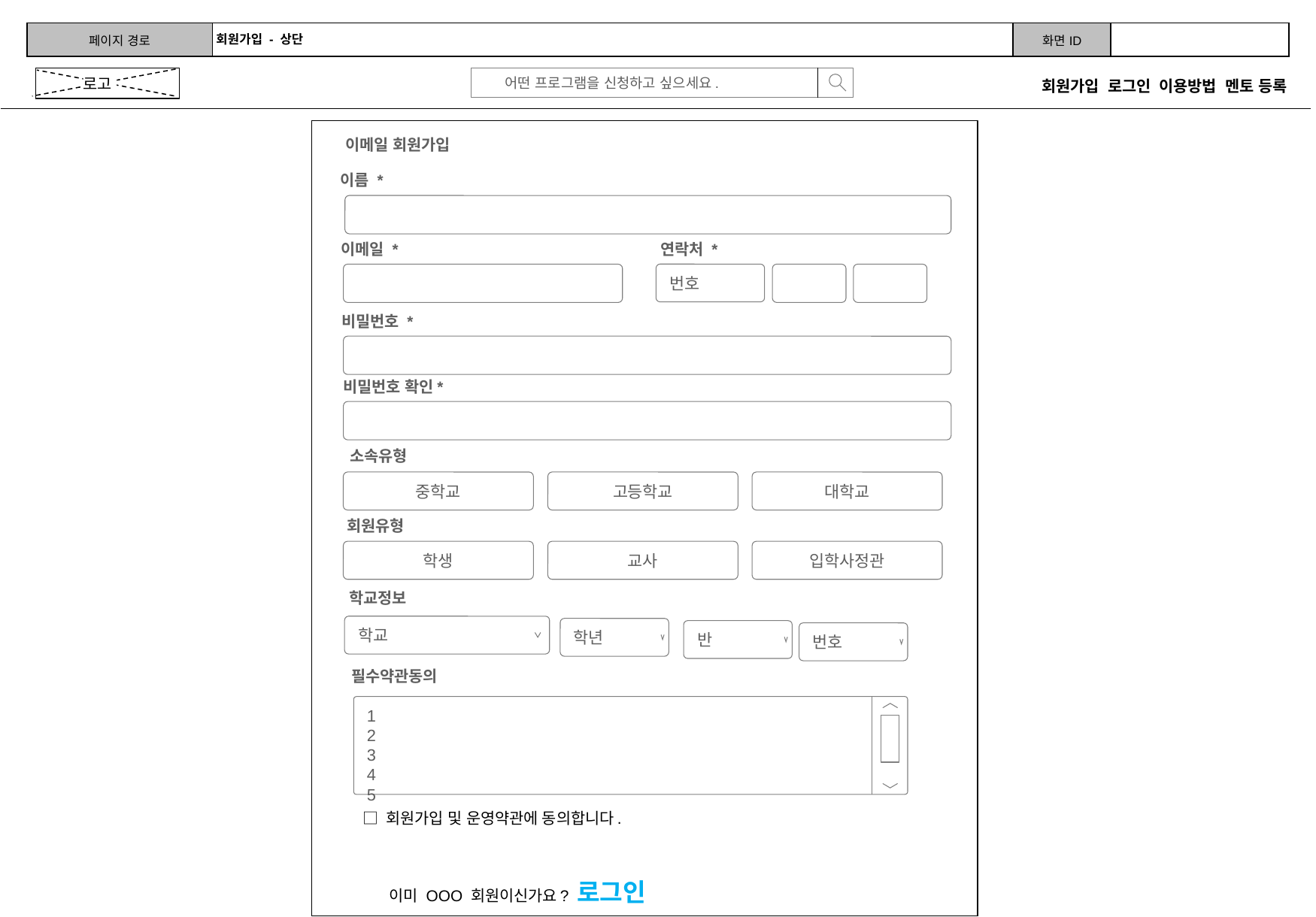

회원가입 - 상단
어떤 프로그램을 신청하고 싶으세요.

회원가입  로그인  이용방법  멘토 등록
로고

이메일 회원가입
이름 *

이메일 *
   연락처 *
번호
번호

비밀번호 *

비밀번호 확인*

소속유형
중학교
고등학교
대학교
회원유형
학생
교사
입학사정관
학교정보
학교

학년

반

필수약관동의
1
2
3
4
5

□ 회원가입 및 운영약관에 동의합니다.
이미 OOO 회원이신가요? 로그인